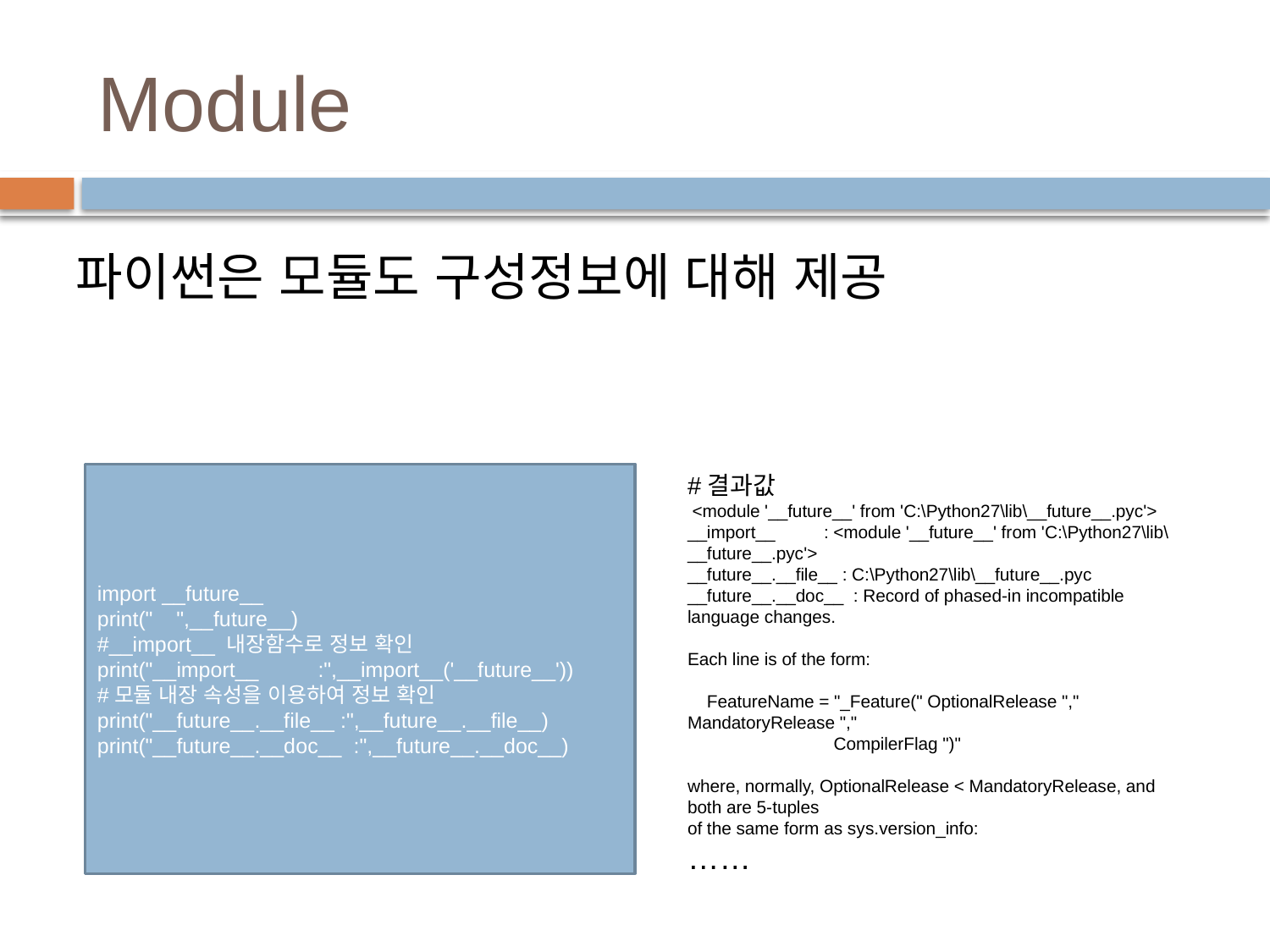

# Module
파이썬은 모듈도 구성정보에 대해 제공
import __future__
print("    ",__future__)
#__import__ 내장함수로 정보 확인
print("__import__          :",__import__('__future__'))
#모듈 내장 속성을 이용하여 정보 확인
print("__future__.__file__ :",__future__.__file__)
print("__future__.__doc__  :",__future__.__doc__)
#결과값
 <module '__future__' from 'C:\Python27\lib\__future__.pyc'>
__import__          : <module '__future__' from 'C:\Python27\lib\__future__.pyc'>
__future__.__file__ : C:\Python27\lib\__future__.pyc
__future__.__doc__  : Record of phased-in incompatible language changes.

Each line is of the form:

    FeatureName = "_Feature(" OptionalRelease "," MandatoryRelease ","
                              CompilerFlag ")"

where, normally, OptionalRelease < MandatoryRelease, and both are 5-tuples
of the same form as sys.version_info:
……